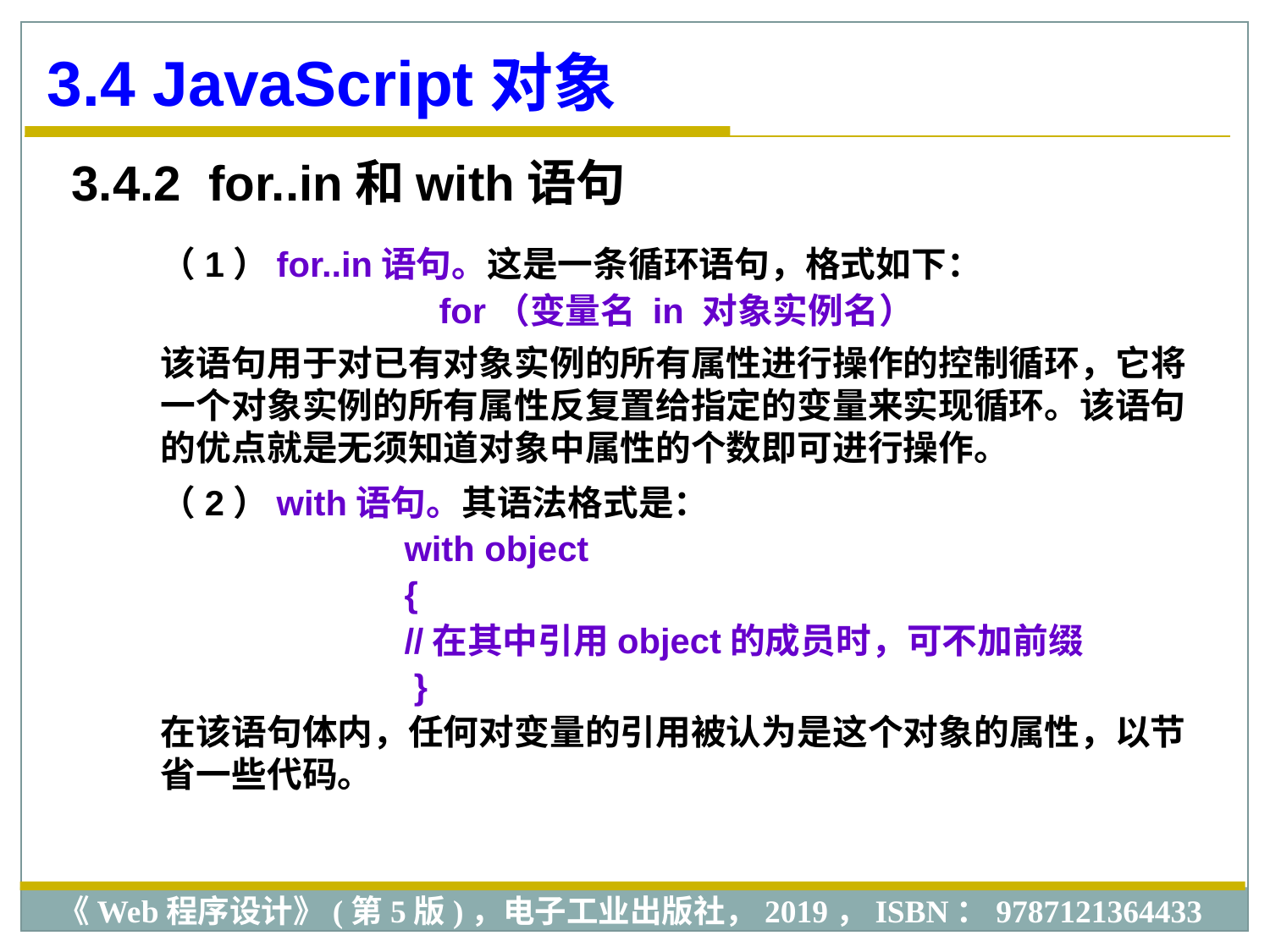

3.4 JavaScript对象
3.4.2  for..in和with语句
（1）for..in语句。这是一条循环语句，格式如下：
for（变量名 in 对象实例名）
该语句用于对已有对象实例的所有属性进行操作的控制循环，它将一个对象实例的所有属性反复置给指定的变量来实现循环。该语句的优点就是无须知道对象中属性的个数即可进行操作。
（2）with语句。其语法格式是：
                         with object
                         {
                         //在其中引用object的成员时，可不加前缀
                          }
在该语句体内，任何对变量的引用被认为是这个对象的属性，以节省一些代码。